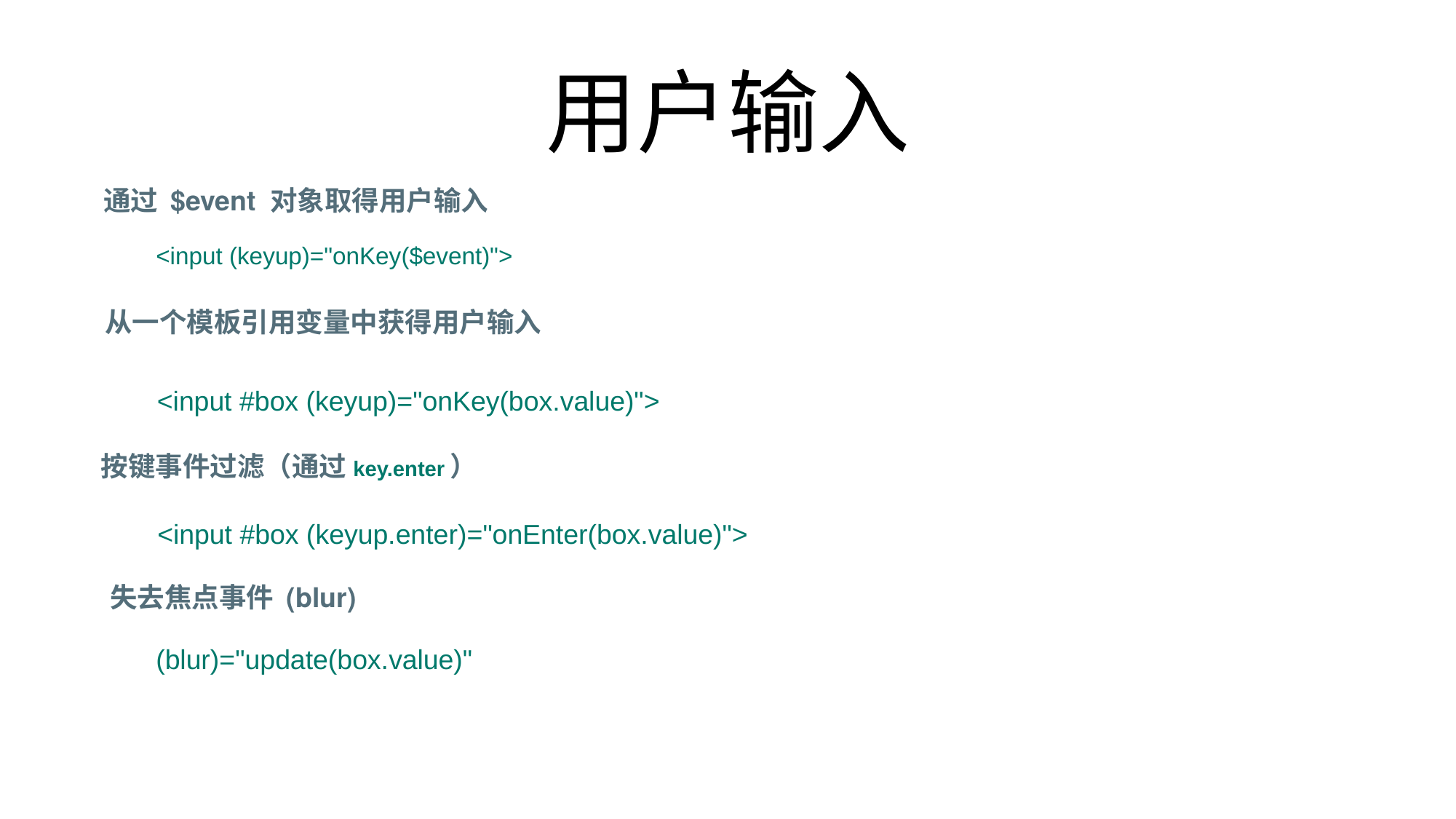

# 用户输入
通过 $event 对象取得用户输入
<input (keyup)="onKey($event)">
从一个模板引用变量中获得用户输入
<input #box (keyup)="onKey(box.value)">
按键事件过滤（通过key.enter）
<input #box (keyup.enter)="onEnter(box.value)">
失去焦点事件 (blur)
(blur)="update(box.value)"